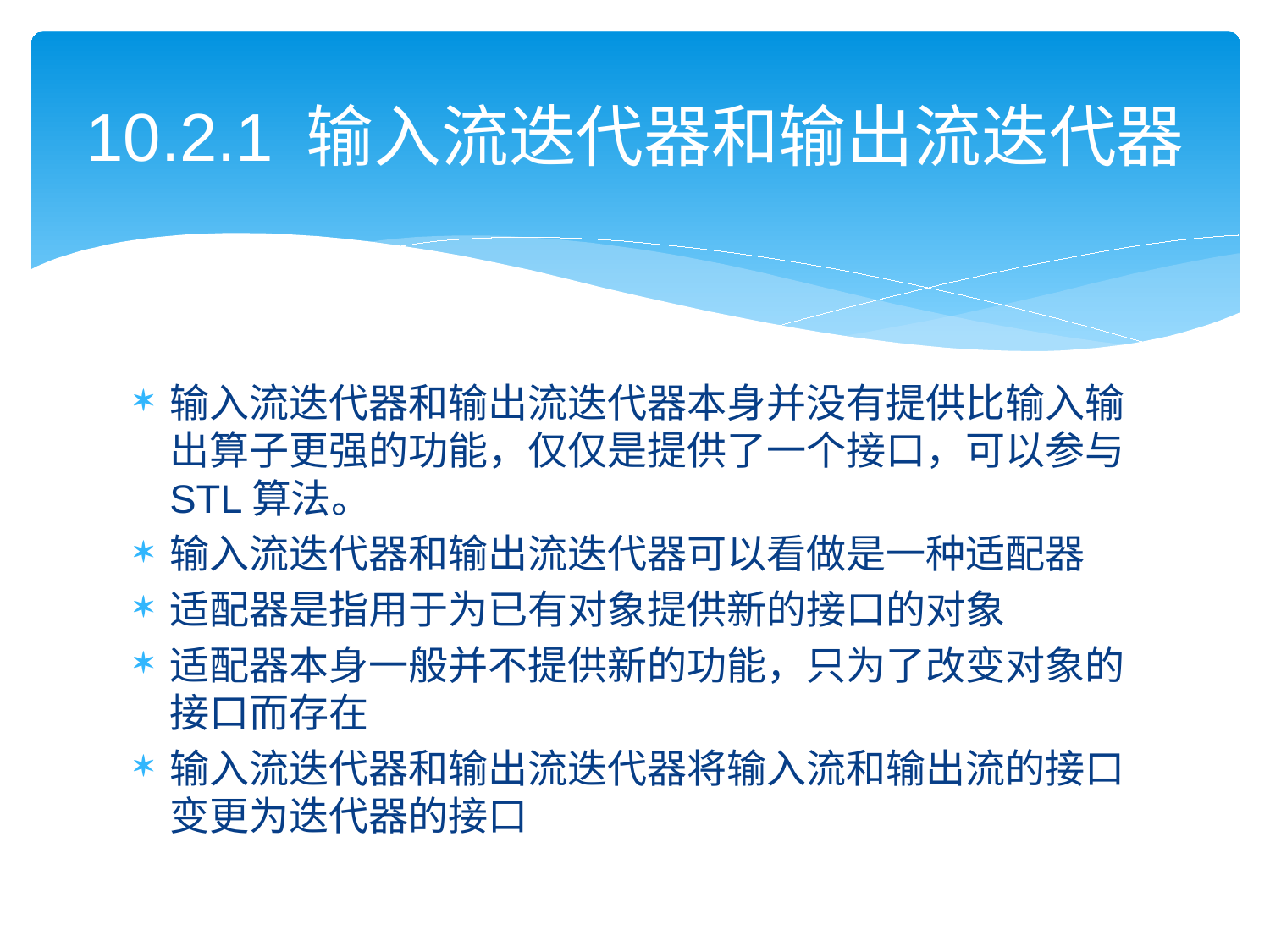

# 10.2.1 输入流迭代器和输出流迭代器
输入流迭代器和输出流迭代器本身并没有提供比输入输出算子更强的功能，仅仅是提供了一个接口，可以参与STL算法。
输入流迭代器和输出流迭代器可以看做是一种适配器
适配器是指用于为已有对象提供新的接口的对象
适配器本身一般并不提供新的功能，只为了改变对象的接口而存在
输入流迭代器和输出流迭代器将输入流和输出流的接口变更为迭代器的接口